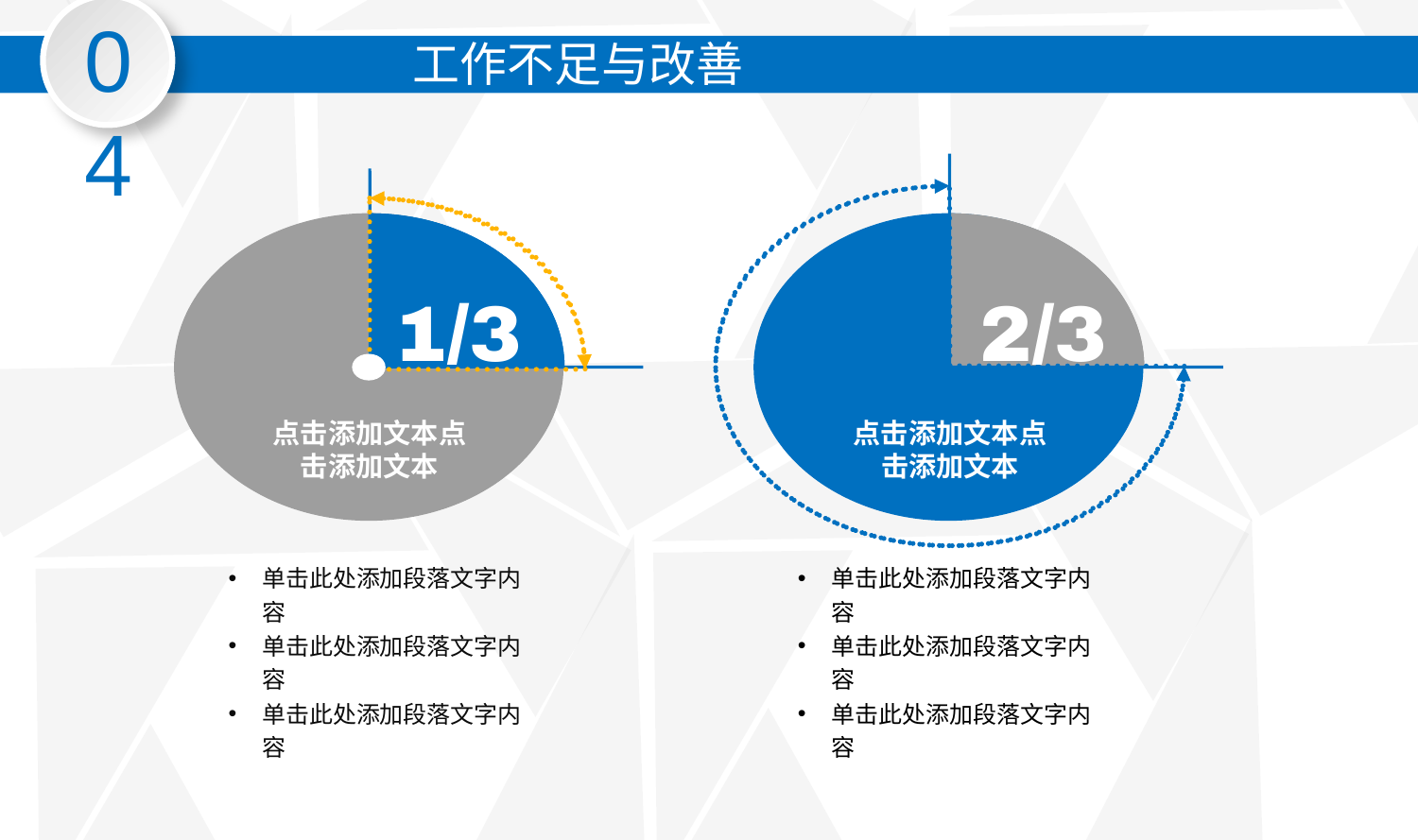

04
工作不足与改善

1/3
2/3

点击添加文本点击添加文本
点击添加文本点击添加文本
单击此处添加段落文字内容
单击此处添加段落文字内容
单击此处添加段落文字内容
单击此处添加段落文字内容
单击此处添加段落文字内容
单击此处添加段落文字内容